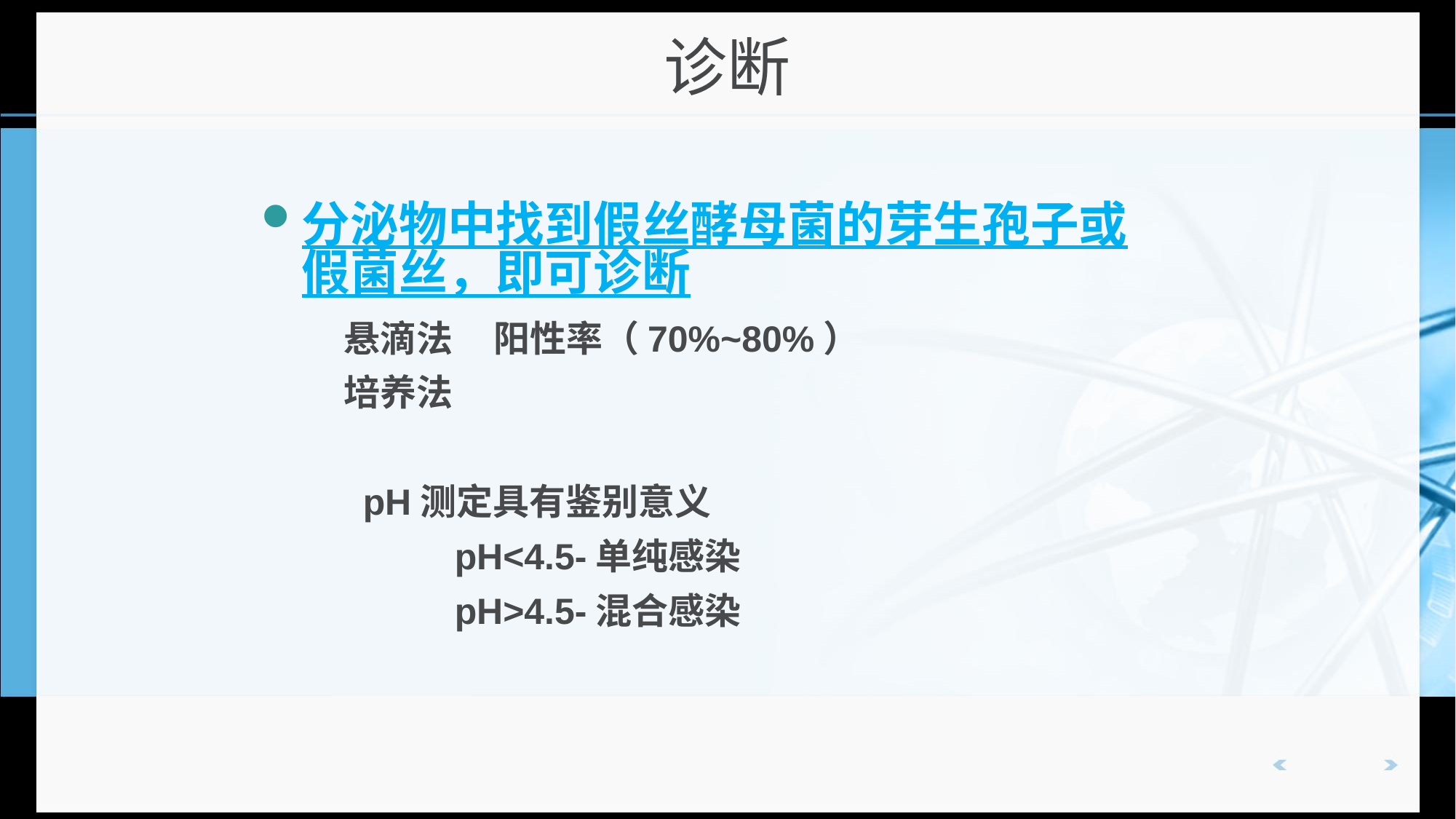

# 诊断
分泌物中找到假丝酵母菌的芽生孢子或假菌丝，即可诊断
         悬滴法     阳性率（70%~80%）
         培养法

          pH测定具有鉴别意义
                   pH<4.5-单纯感染
                   pH>4.5-混合感染